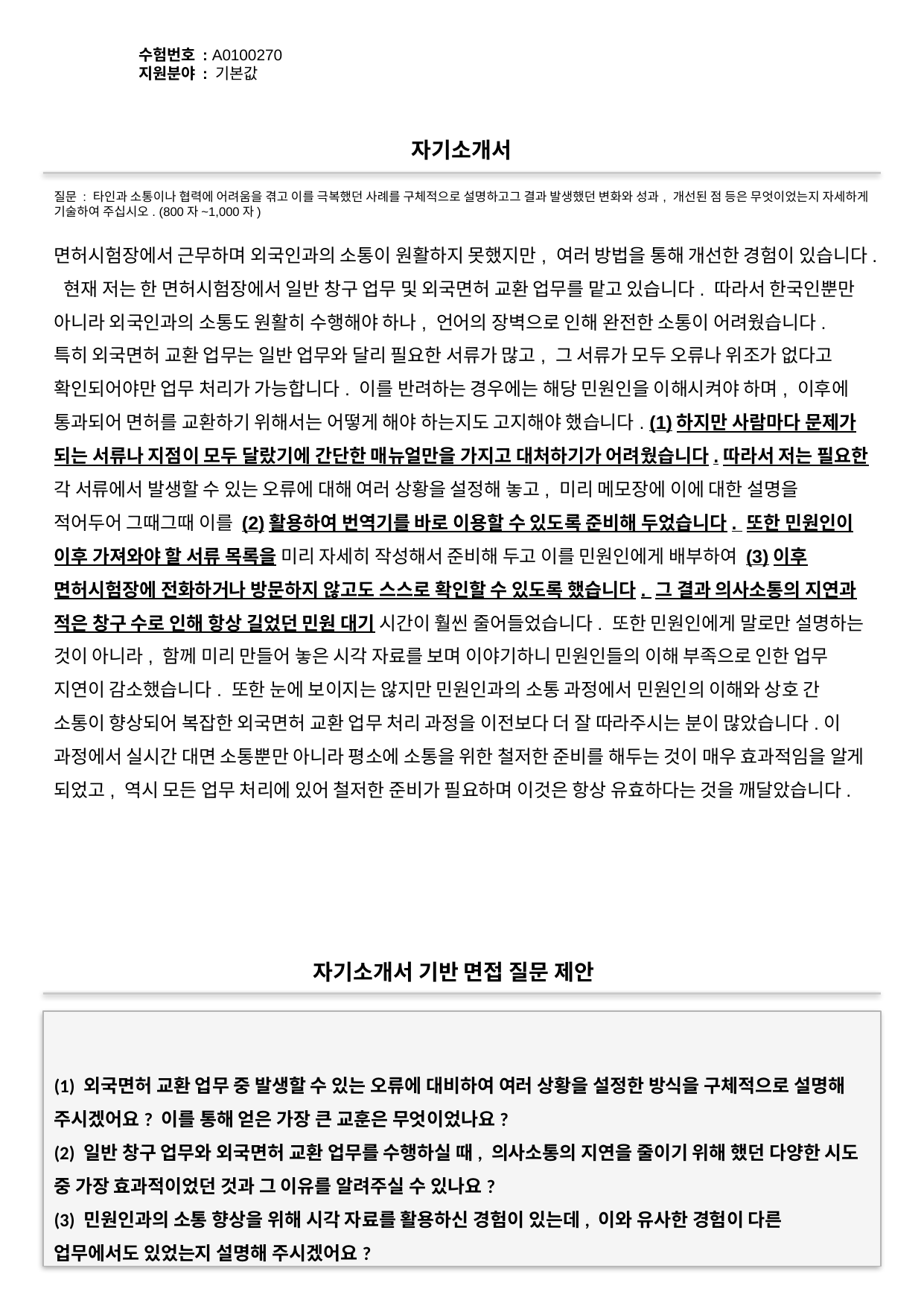

수험번호 : A0100270
지원분야 : 기본값
#

자기소개서

질문 : 타인과 소통이나 협력에 어려움을 겪고 이를 극복했던 사례를 구체적으로 설명하고그 결과 발생했던 변화와 성과, 개선된 점 등은 무엇이었는지 자세하게 기술하여 주십시오. (800자~1,000자)

면허시험장에서 근무하며 외국인과의 소통이 원활하지 못했지만, 여러 방법을 통해 개선한 경험이 있습니다. 현재 저는 한 면허시험장에서 일반 창구 업무 및 외국면허 교환 업무를 맡고 있습니다. 따라서 한국인뿐만 아니라 외국인과의 소통도 원활히 수행해야 하나, 언어의 장벽으로 인해 완전한 소통이 어려웠습니다. 특히 외국면허 교환 업무는 일반 업무와 달리 필요한 서류가 많고, 그 서류가 모두 오류나 위조가 없다고 확인되어야만 업무 처리가 가능합니다. 이를 반려하는 경우에는 해당 민원인을 이해시켜야 하며, 이후에 통과되어 면허를 교환하기 위해서는 어떻게 해야 하는지도 고지해야 했습니다. (1)하지만 사람마다 문제가 되는 서류나 지점이 모두 달랐기에 간단한 매뉴얼만을 가지고 대처하기가 어려웠습니다.따라서 저는 필요한 각 서류에서 발생할 수 있는 오류에 대해 여러 상황을 설정해 놓고, 미리 메모장에 이에 대한 설명을 적어두어 그때그때 이를 (2)활용하여 번역기를 바로 이용할 수 있도록 준비해 두었습니다. 또한 민원인이 이후 가져와야 할 서류 목록을 미리 자세히 작성해서 준비해 두고 이를 민원인에게 배부하여 (3)이후 면허시험장에 전화하거나 방문하지 않고도 스스로 확인할 수 있도록 했습니다. 그 결과 의사소통의 지연과 적은 창구 수로 인해 항상 길었던 민원 대기 시간이 훨씬 줄어들었습니다. 또한 민원인에게 말로만 설명하는 것이 아니라, 함께 미리 만들어 놓은 시각 자료를 보며 이야기하니 민원인들의 이해 부족으로 인한 업무 지연이 감소했습니다. 또한 눈에 보이지는 않지만 민원인과의 소통 과정에서 민원인의 이해와 상호 간 소통이 향상되어 복잡한 외국면허 교환 업무 처리 과정을 이전보다 더 잘 따라주시는 분이 많았습니다.이 과정에서 실시간 대면 소통뿐만 아니라 평소에 소통을 위한 철저한 준비를 해두는 것이 매우 효과적임을 알게 되었고, 역시 모든 업무 처리에 있어 철저한 준비가 필요하며 이것은 항상 유효하다는 것을 깨달았습니다.

자기소개서 기반 면접 질문 제안

(1) 외국면허 교환 업무 중 발생할 수 있는 오류에 대비하여 여러 상황을 설정한 방식을 구체적으로 설명해 주시겠어요? 이를 통해 얻은 가장 큰 교훈은 무엇이었나요?
(2) 일반 창구 업무와 외국면허 교환 업무를 수행하실 때, 의사소통의 지연을 줄이기 위해 했던 다양한 시도 중 가장 효과적이었던 것과 그 이유를 알려주실 수 있나요?
(3) 민원인과의 소통 향상을 위해 시각 자료를 활용하신 경험이 있는데, 이와 유사한 경험이 다른 업무에서도 있었는지 설명해 주시겠어요?